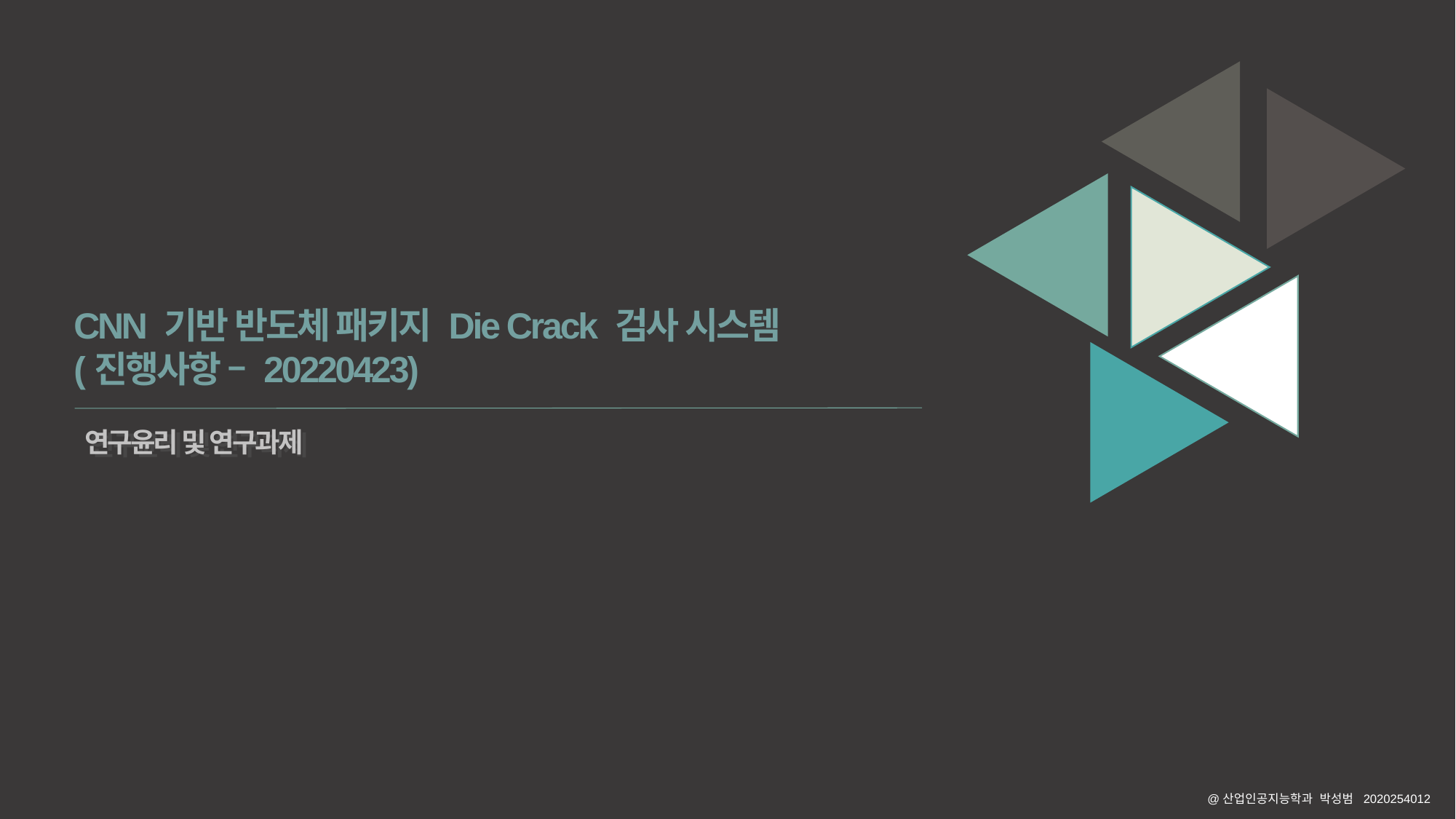

CNN 기반 반도체 패키지 Die Crack 검사 시스템
(진행사항 – 20220423)
연구윤리 및 연구과제
연구윤리 및 연구과제
@산업인공지능학과  박성범  2020254012